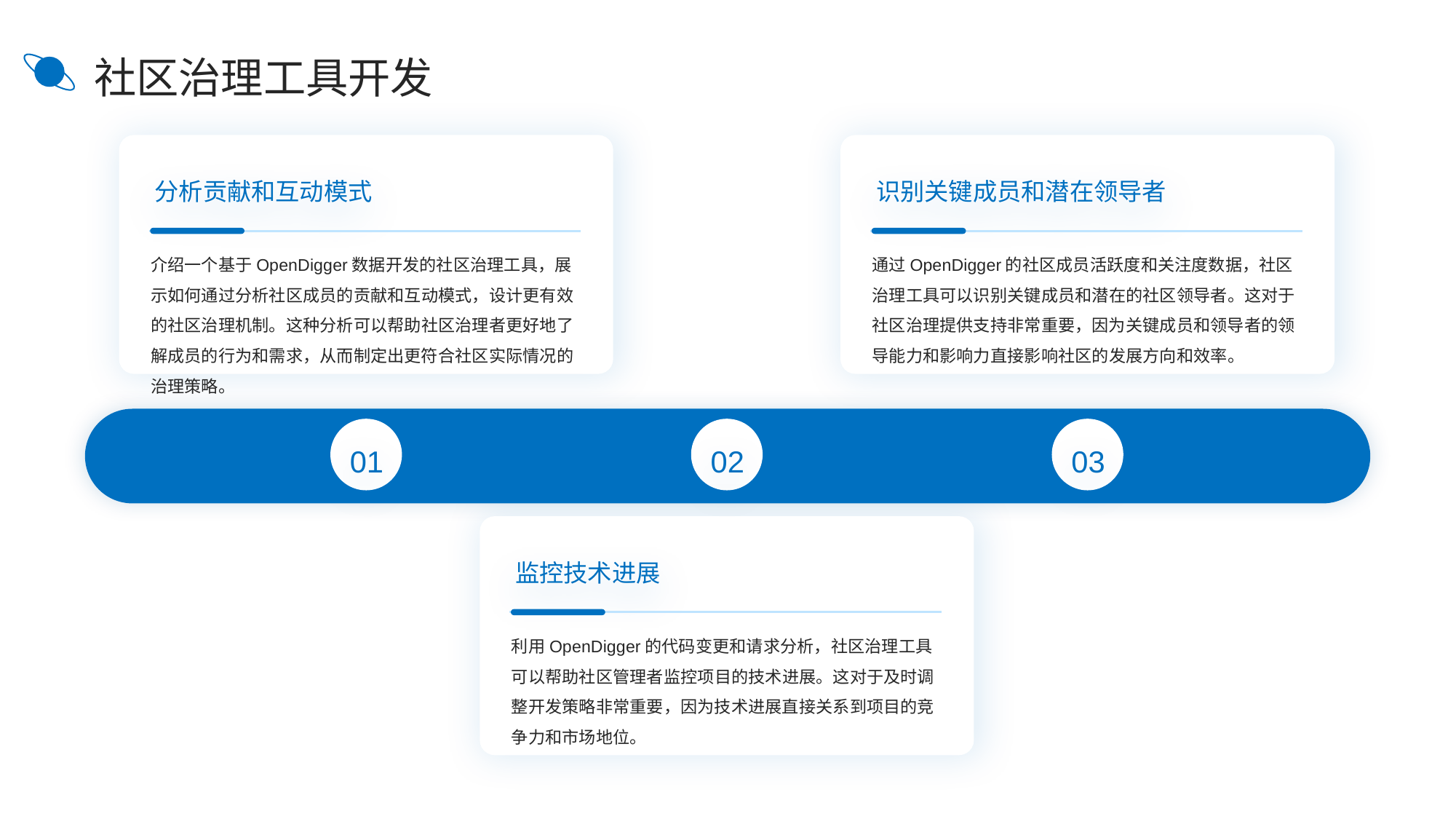

社区治理工具开发

分析贡献和互动模式
识别关键成员和潜在领导者

介绍一个基于OpenDigger数据开发的社区治理工具，展示如何通过分析社区成员的贡献和互动模式，设计更有效的社区治理机制。这种分析可以帮助社区治理者更好地了解成员的行为和需求，从而制定出更符合社区实际情况的治理策略。
通过OpenDigger的社区成员活跃度和关注度数据，社区治理工具可以识别关键成员和潜在的社区领导者。这对于社区治理提供支持非常重要，因为关键成员和领导者的领导能力和影响力直接影响社区的发展方向和效率。

01
02
03

监控技术进展

利用OpenDigger的代码变更和请求分析，社区治理工具可以帮助社区管理者监控项目的技术进展。这对于及时调整开发策略非常重要，因为技术进展直接关系到项目的竞争力和市场地位。